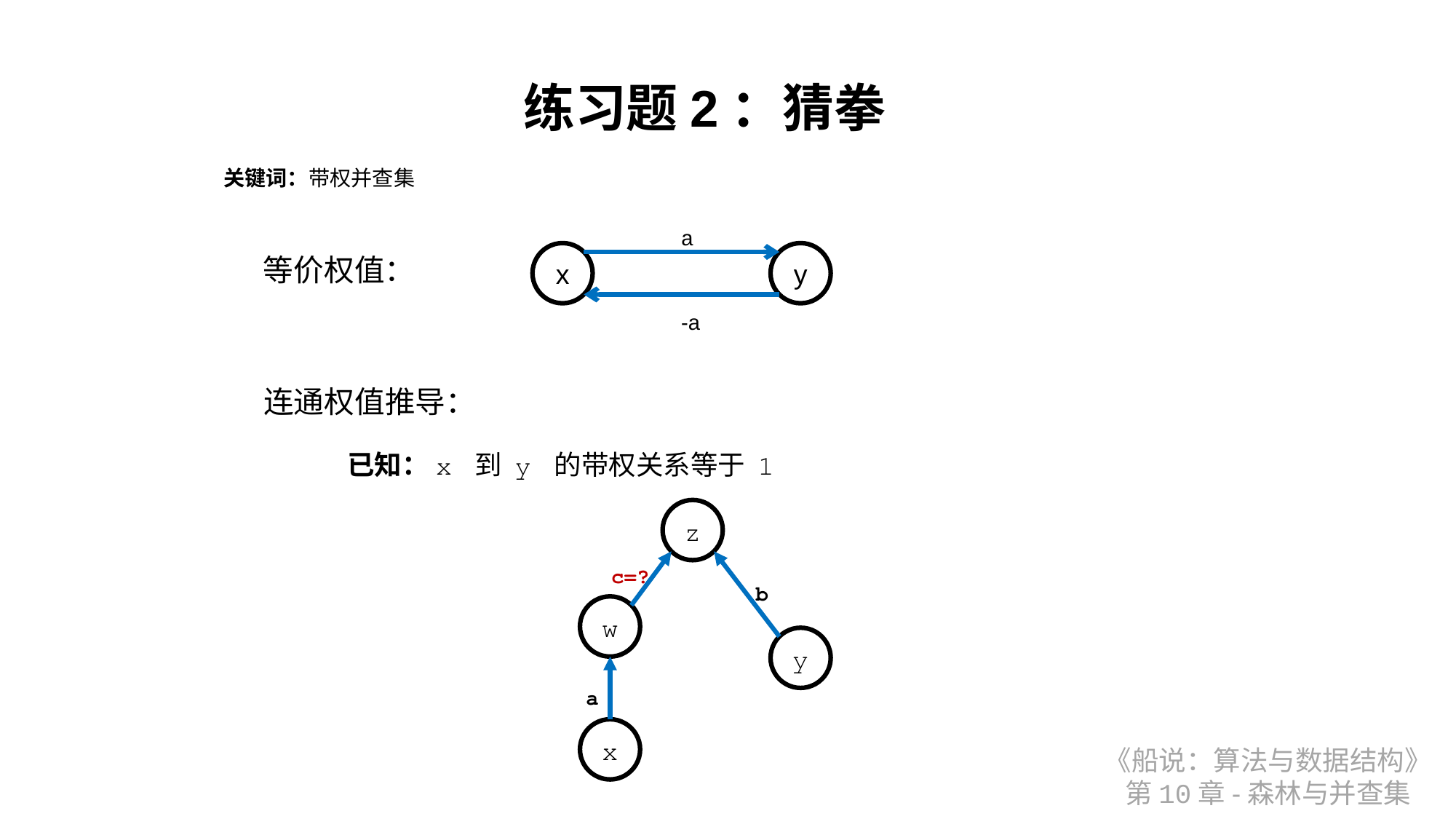

练习题2：猜拳
关键词：带权并查集
a
等价权值：
x
y
-a
连通权值推导：
已知：x 到 y 的带权关系等于 1
z
c=?
b
w
y
a
x